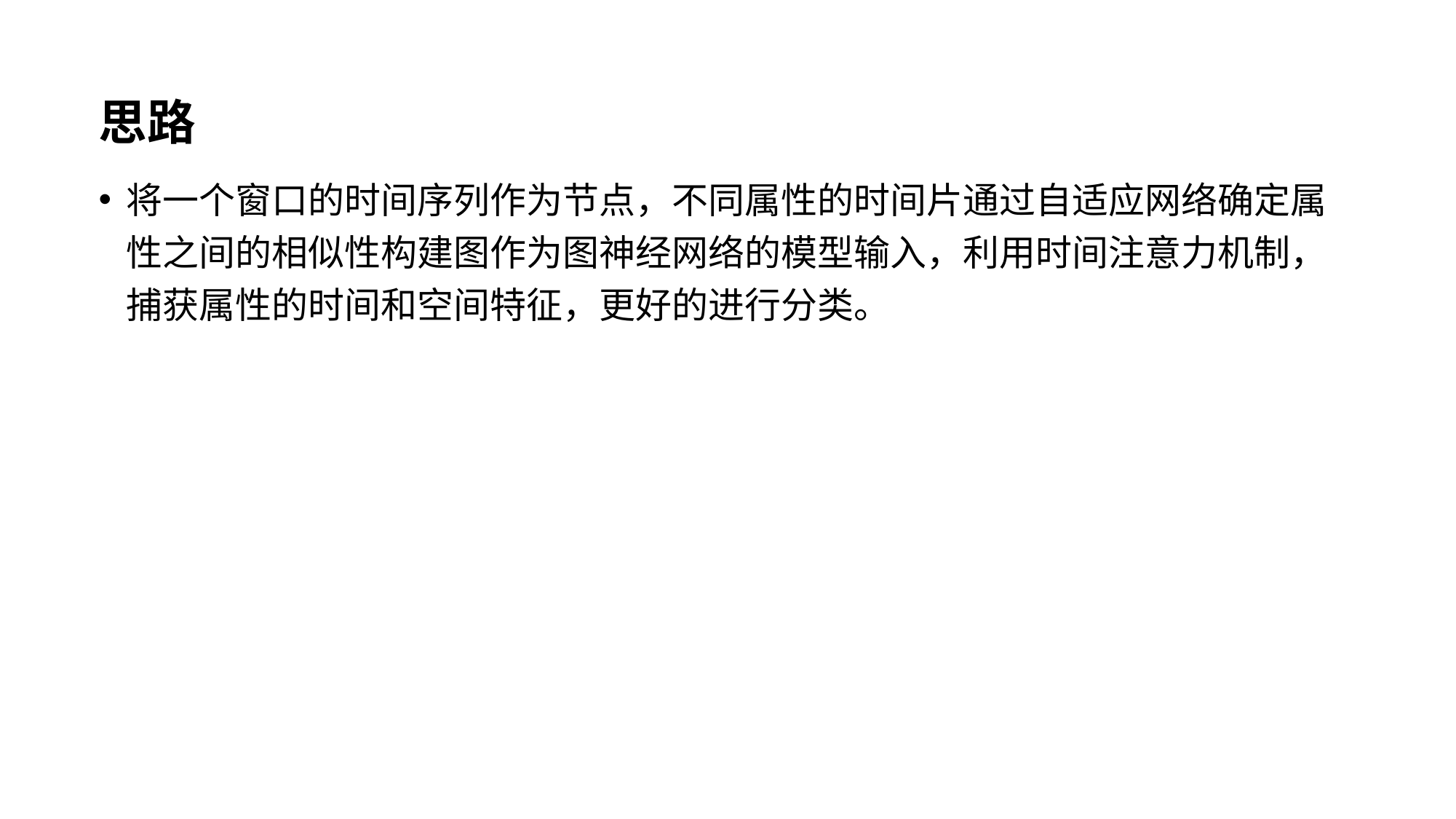

思路
将一个窗口的时间序列作为节点，不同属性的时间片通过自适应网络确定属性之间的相似性构建图作为图神经网络的模型输入，利用时间注意力机制，捕获属性的时间和空间特征，更好的进行分类。